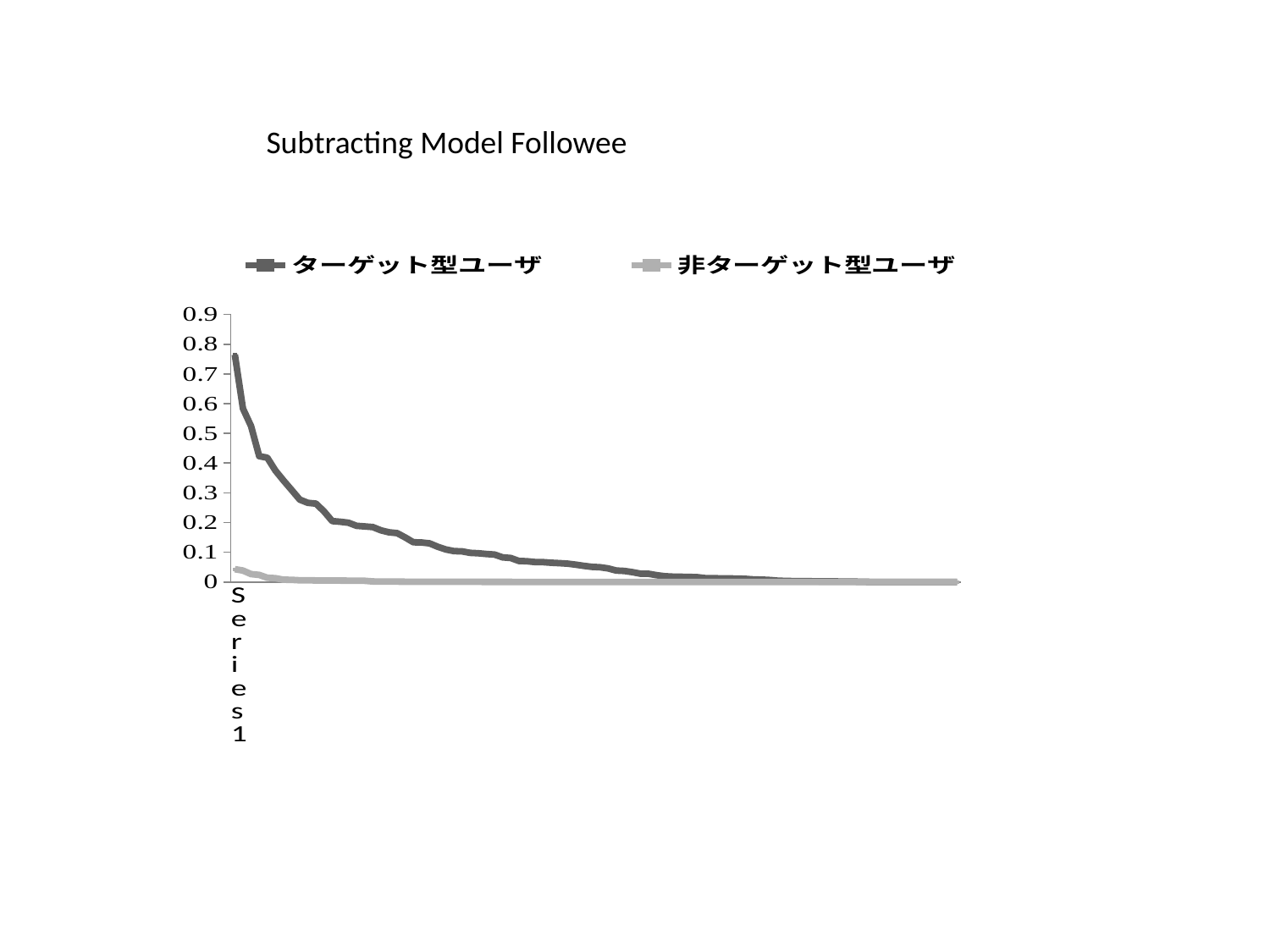

Subtracting Model Followee

### Chart

| Category | ターゲット型ユーザ | 非ターゲット型ユーザ |
|---|---|---|
|  | 0.764837706064 | 0.0428772203553 |
|  | 0.583690540649 | 0.038316776027 |
|  | 0.524685365092 | 0.0265917456508 |
|  | 0.423414956312 | 0.0237212154521 |
|  | 0.418183383459 | 0.0142681449567 |
|  | 0.374928965961 | 0.0126694467575 |
|  | 0.34152836712 | 0.00765513907739 |
|  | 0.309620550427 | 0.00721077084908 |
|  | 0.277165042807 | 0.00568002512016 |
|  | 0.266297636268 | 0.00563745121516 |
|  | 0.263566547061 | 0.00527235742977 |
|  | 0.237254058295 | 0.00493552348598 |
|  | 0.204901461664 | 0.00481757975268 |
|  | 0.202486431801 | 0.00467196093807 |
|  | 0.199422334167 | 0.00442527669179 |
|  | 0.189043175367 | 0.0040828019732 |
|  | 0.186889511999 | 0.00393125896311 |
|  | 0.184751924798 | 0.00179297243627 |
|  | 0.173857793384 | 0.00106660059959 |
|  | 0.167115088448 | 0.00106154297836 |
|  | 0.164381556837 | 0.000992992725483 |
|  | 0.149880464909 | 0.000926868758772 |
|  | 0.133599208771 | 0.00092089222211 |
|  | 0.132855277391 | 0.000872585833824 |
|  | 0.129955666838 | 0.000756311639748 |
|  | 0.118507055221 | 0.000726434271019 |
|  | 0.10939597686 | 0.000655068636404 |
|  | 0.103955838441 | 0.00060089334239 |
|  | 0.103126744416 | 0.000518640634849 |
|  | 0.0979327752794 | 0.0003955914179 |
|  | 0.0966525467136 | 0.000381978566978 |
|  | 0.0940618545861 | 0.000314002728609 |
|  | 0.0922915308341 | 0.000299180441456 |
|  | 0.0828254854889 | 0.000293130651804 |
|  | 0.0807755260147 | 0.000262164918466 |
|  | 0.0706187301977 | 0.000180958895601 |
|  | 0.0697257496965 | 0.000163810121277 |
|  | 0.0669470424764 | 0.00011311500853 |
|  | 0.0667048577629 | 0.000111623506805 |
|  | 0.064615647587 | 0.00011001000617 |
|  | 0.0634779219401 | 9.73560946206e-05 |
|  | 0.0616011513518 | 8.87031901071e-05 |
|  | 0.0583044167451 | 6.42714433013e-05 |
|  | 0.0541872436252 | 5.45918224667e-05 |
|  | 0.0508860294295 | 3.2476302492e-05 |
|  | 0.0495553257159 | 3.04362104066e-05 |
|  | 0.0456695369236 | 2.65209909533e-05 |
|  | 0.0384710223483 | 8.13480413784e-06 |
|  | 0.037006261694 | 7.5001651936e-06 |
|  | 0.0330308388135 | 0.0 |
|  | 0.0278677083238 | 0.0 |
|  | 0.0274299692665 | 0.0 |
|  | 0.0227575264751 | 0.0 |
|  | 0.019289447943 | 0.0 |
|  | 0.0179197699546 | 0.0 |
|  | 0.017369362083 | 0.0 |
|  | 0.0169216251138 | 0.0 |
|  | 0.0161157986559 | 0.0 |
|  | 0.0129969618697 | 0.0 |
|  | 0.0129201074166 | 0.0 |
|  | 0.0118735668892 | 0.0 |
|  | 0.0116823979341 | 0.0 |
|  | 0.0114895686274 | 0.0 |
|  | 0.0103919058583 | 0.0 |
|  | 0.00826361321176 | 0.0 |
|  | 0.00784978292219 | 0.0 |
|  | 0.00654337141442 | 0.0 |
|  | 0.00416648496849 | 0.0 |
|  | 0.00345435803697 | 0.0 |
|  | 0.00282048064709 | 0.0 |
|  | 0.00266240581652 | 0.0 |
|  | 0.00240137879138 | 0.0 |
|  | 0.00182454788002 | 0.0 |
|  | 0.00181308570099 | 0.0 |
|  | 0.00172840324414 | 0.0 |
|  | 0.00138379076308 | 0.0 |
|  | 0.00136970657579 | 0.0 |
|  | 0.000739390953673 | 0.0 |
|  | 0.000359200471003 | 0.0 |
|  | 0.00013209574615 | 0.0 |
|  | 2.47056766142e-05 | 0.0 |
|  | 0.0 | 0.0 |
|  | 0.0 | 0.0 |
|  | 0.0 | 0.0 |
|  | 0.0 | 0.0 |
|  | 0.0 | 0.0 |
|  | 0.0 | 0.0 |
|  | 0.0 | 0.0 |
|  | 0.0 | 0.0 |
|  | 0.0 | 0.0 |